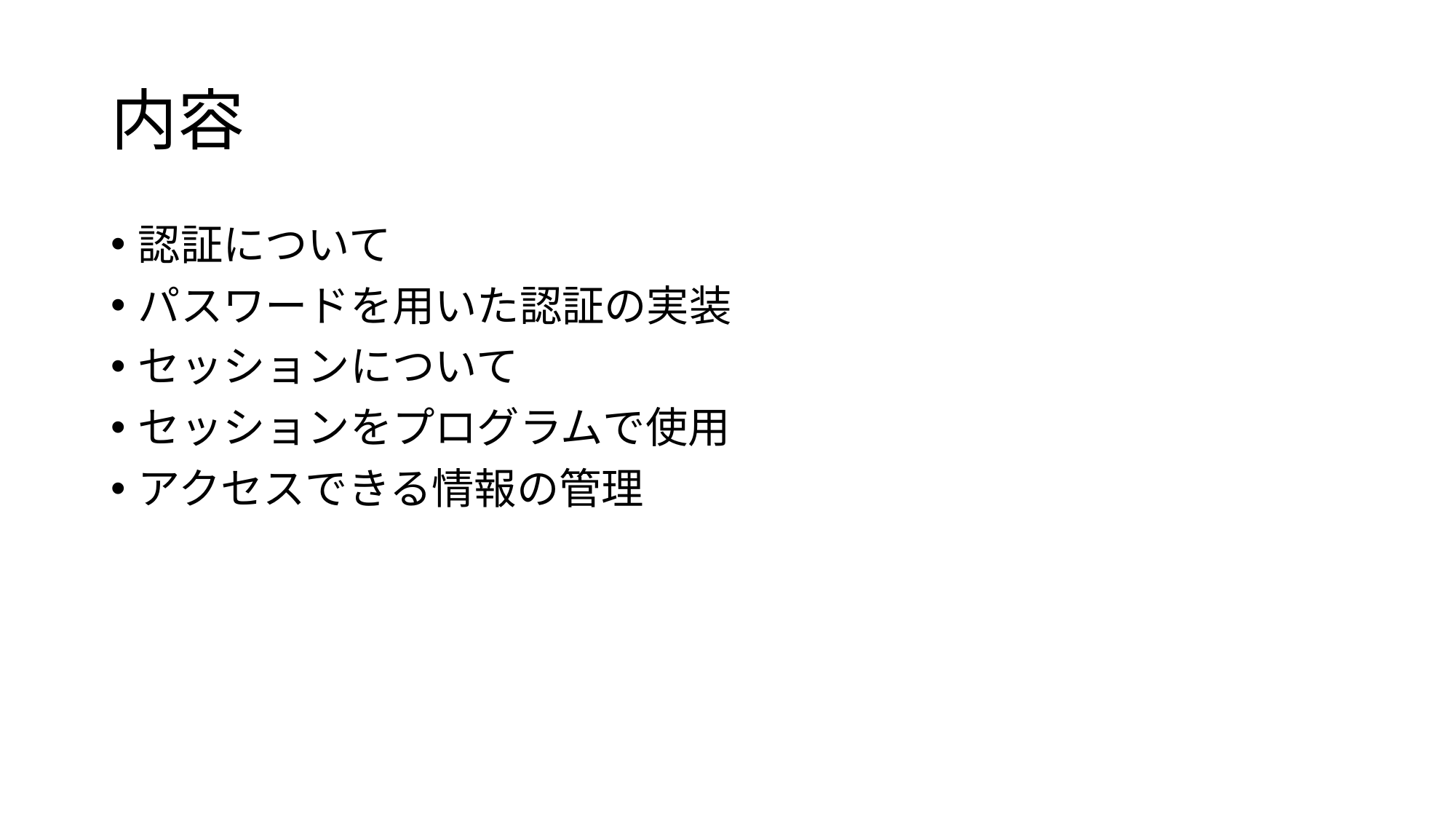

# 内容
認証について
パスワードを用いた認証の実装
セッションについて
セッションをプログラムで使用
アクセスできる情報の管理